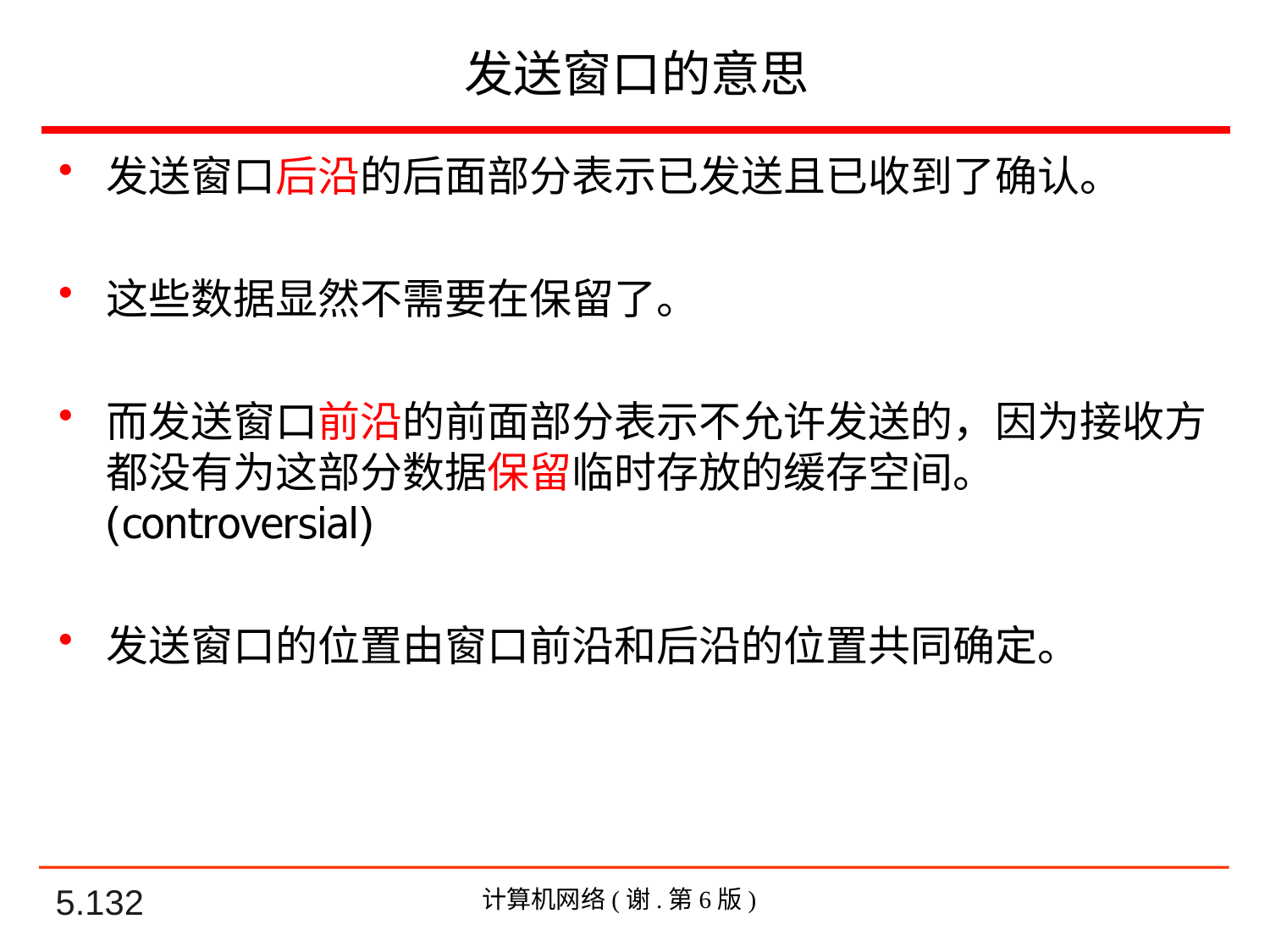

# 发送窗口的意思
发送窗口后沿的后面部分表示已发送且已收到了确认。

这些数据显然不需要在保留了。

而发送窗口前沿的前面部分表示不允许发送的，因为接收方都没有为这部分数据保留临时存放的缓存空间。(controversial)

发送窗口的位置由窗口前沿和后沿的位置共同确定。